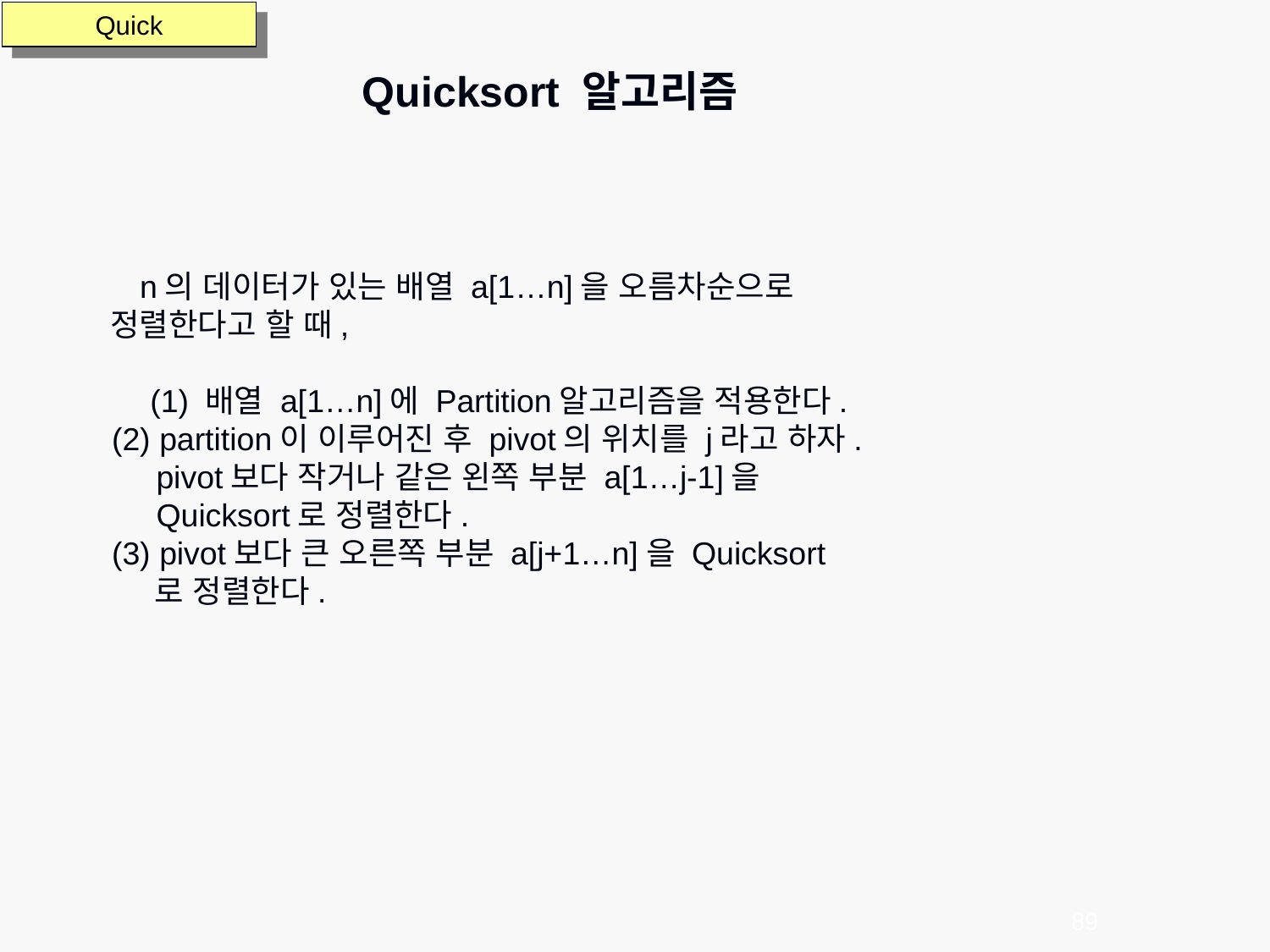

Quicksort 알고리즘

n의 데이터가 있는 배열 a[1…n]을 오름차순으로
   정렬한다고 할 때,
(1) 배열 a[1…n]에 Partition알고리즘을 적용한다.
    (2) partition이 이루어진 후 pivot의 위치를 j라고 하자.
         pivot보다 작거나 같은 왼쪽 부분 a[1…j-1]을
         Quicksort로 정렬한다.
    (3) pivot보다 큰 오른쪽 부분 a[j+1…n]을 Quicksort
        로 정렬한다.
Quick
89